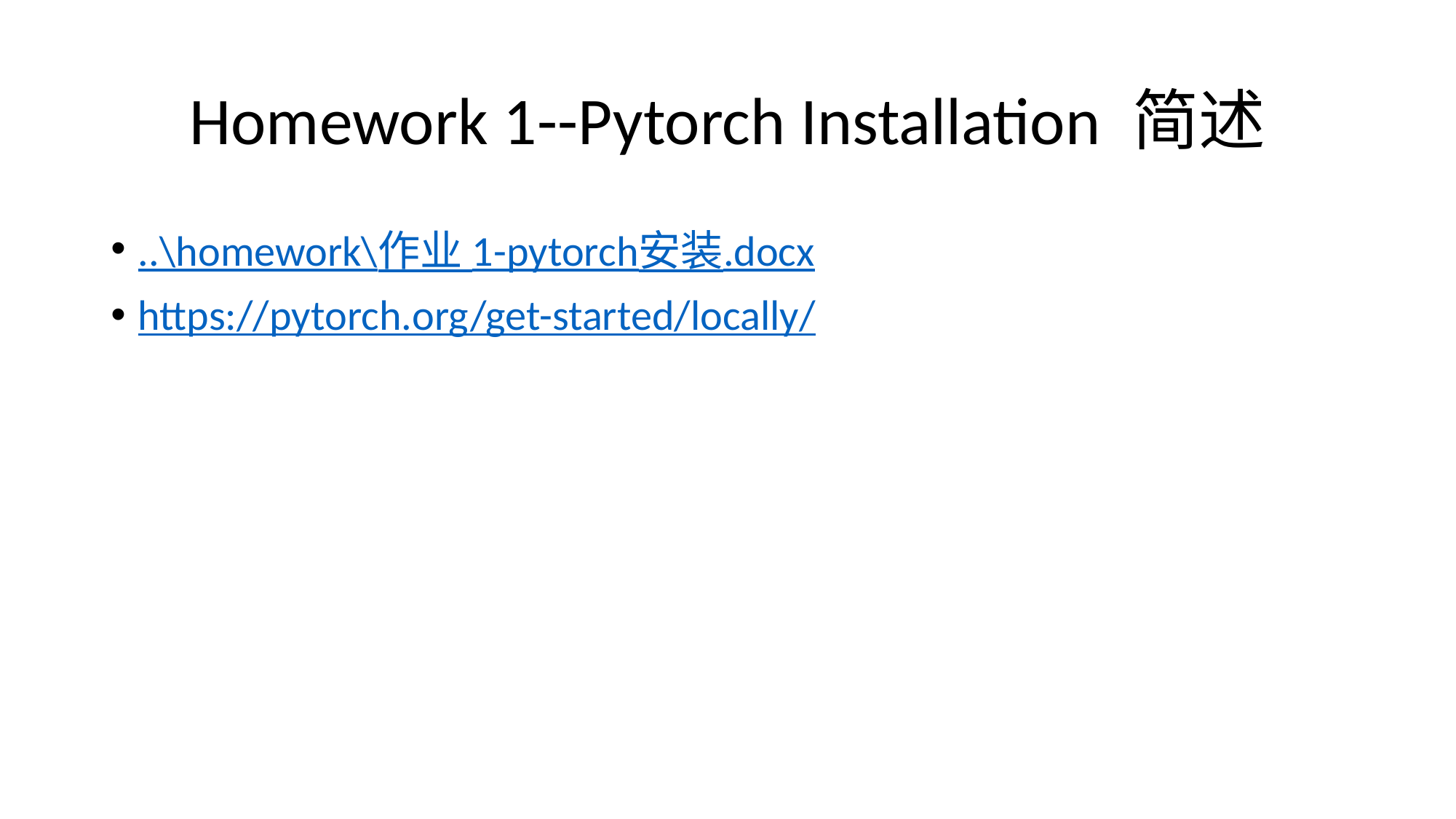

# Homework 1--Pytorch Installation 简述
..\homework\作业 1-pytorch安装.docx
https://pytorch.org/get-started/locally/